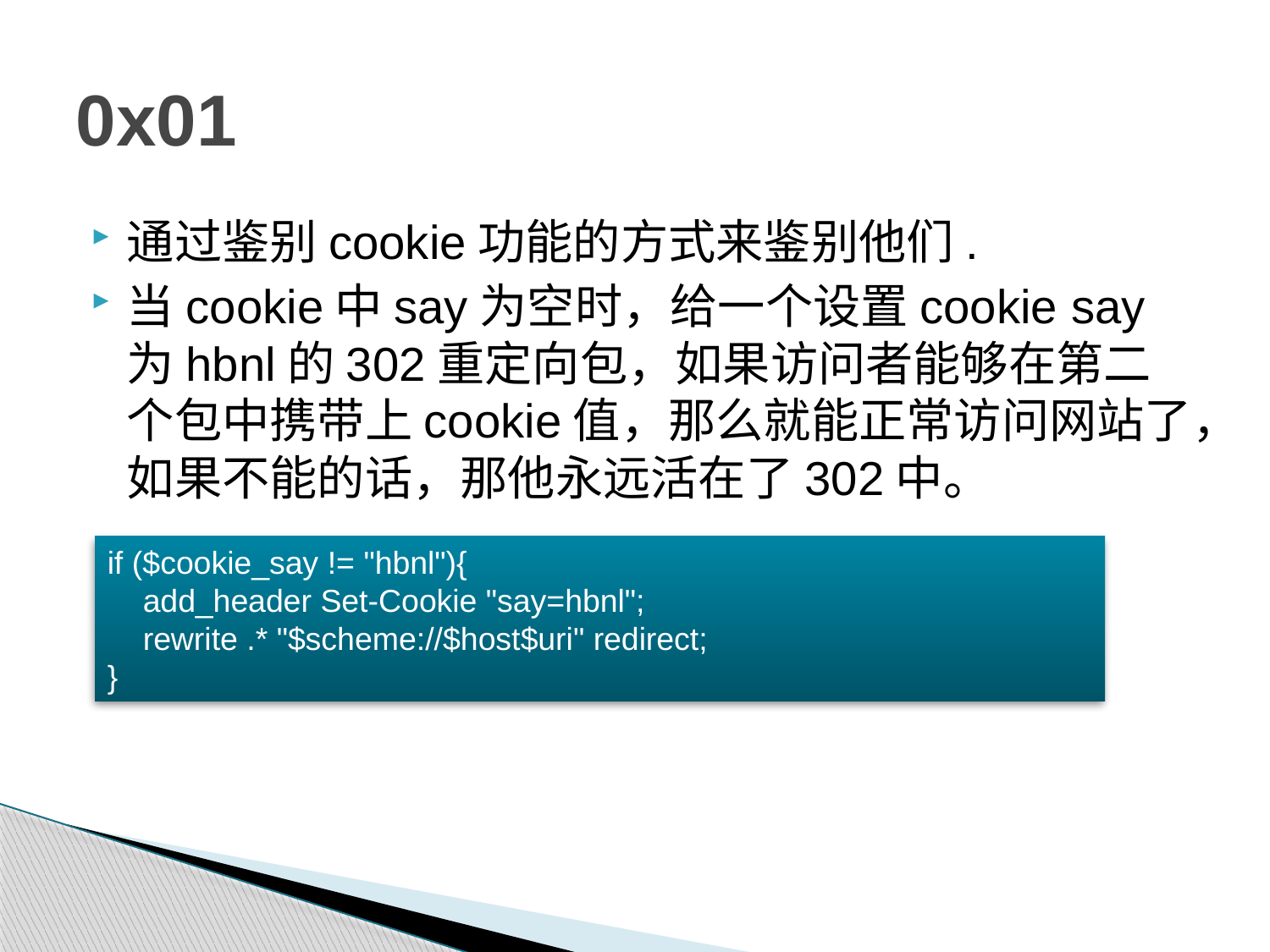

# 0x01
通过鉴别cookie功能的方式来鉴别他们.
当cookie中say为空时，给一个设置cookie say为hbnl的302重定向包，如果访问者能够在第二个包中携带上cookie值，那么就能正常访问网站了，如果不能的话，那他永远活在了302中。
if ($cookie_say != "hbnl"){
    add_header Set-Cookie "say=hbnl";
    rewrite .* "$scheme://$host$uri" redirect;
}